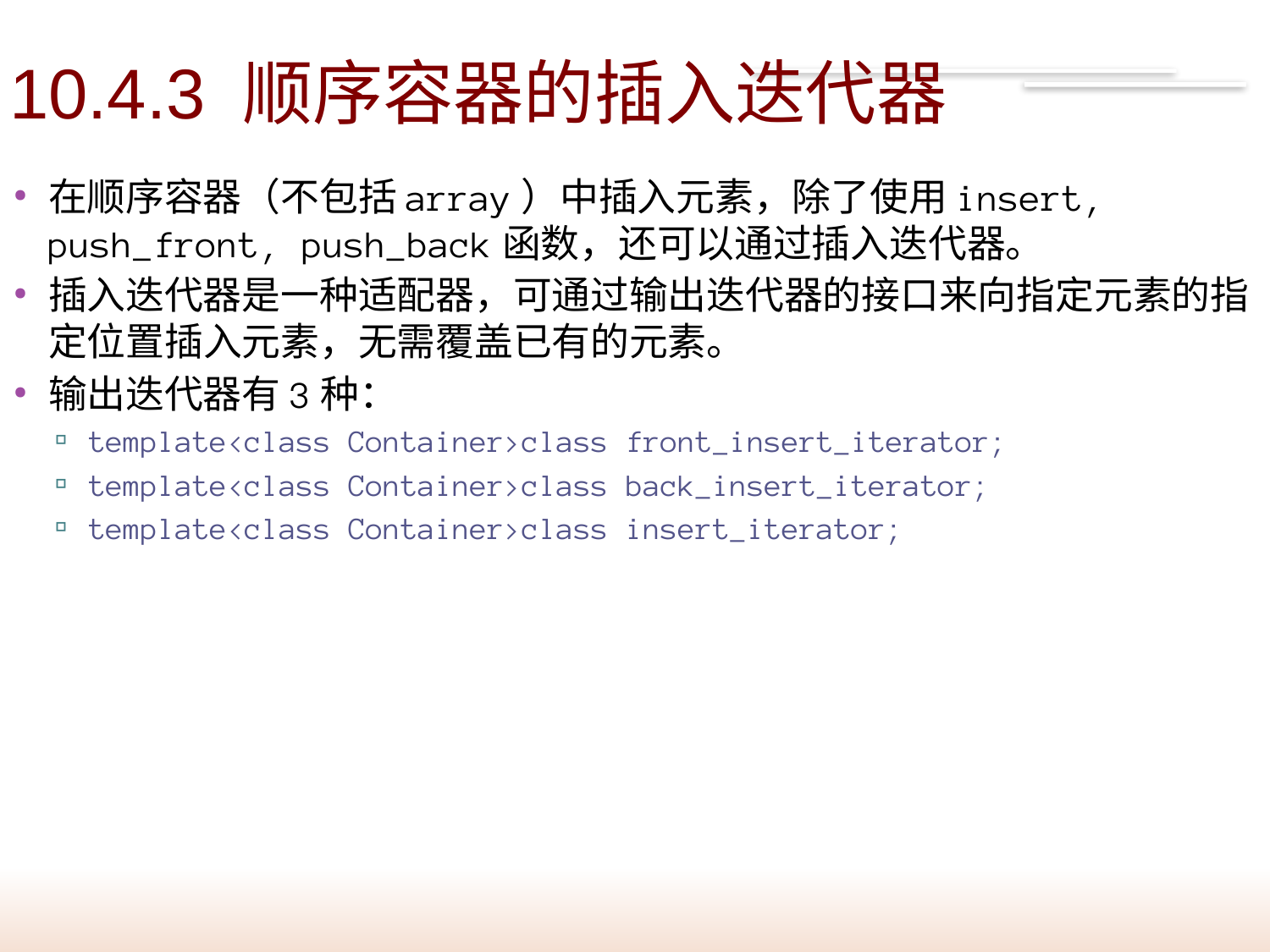

61
# 10.4.3 顺序容器的插入迭代器
在顺序容器（不包括array）中插入元素，除了使用insert, push_front, push_back函数，还可以通过插入迭代器。
插入迭代器是一种适配器，可通过输出迭代器的接口来向指定元素的指定位置插入元素，无需覆盖已有的元素。
输出迭代器有3种：
template<class Container>class front_insert_iterator;
template<class Container>class back_insert_iterator;
template<class Container>class insert_iterator;